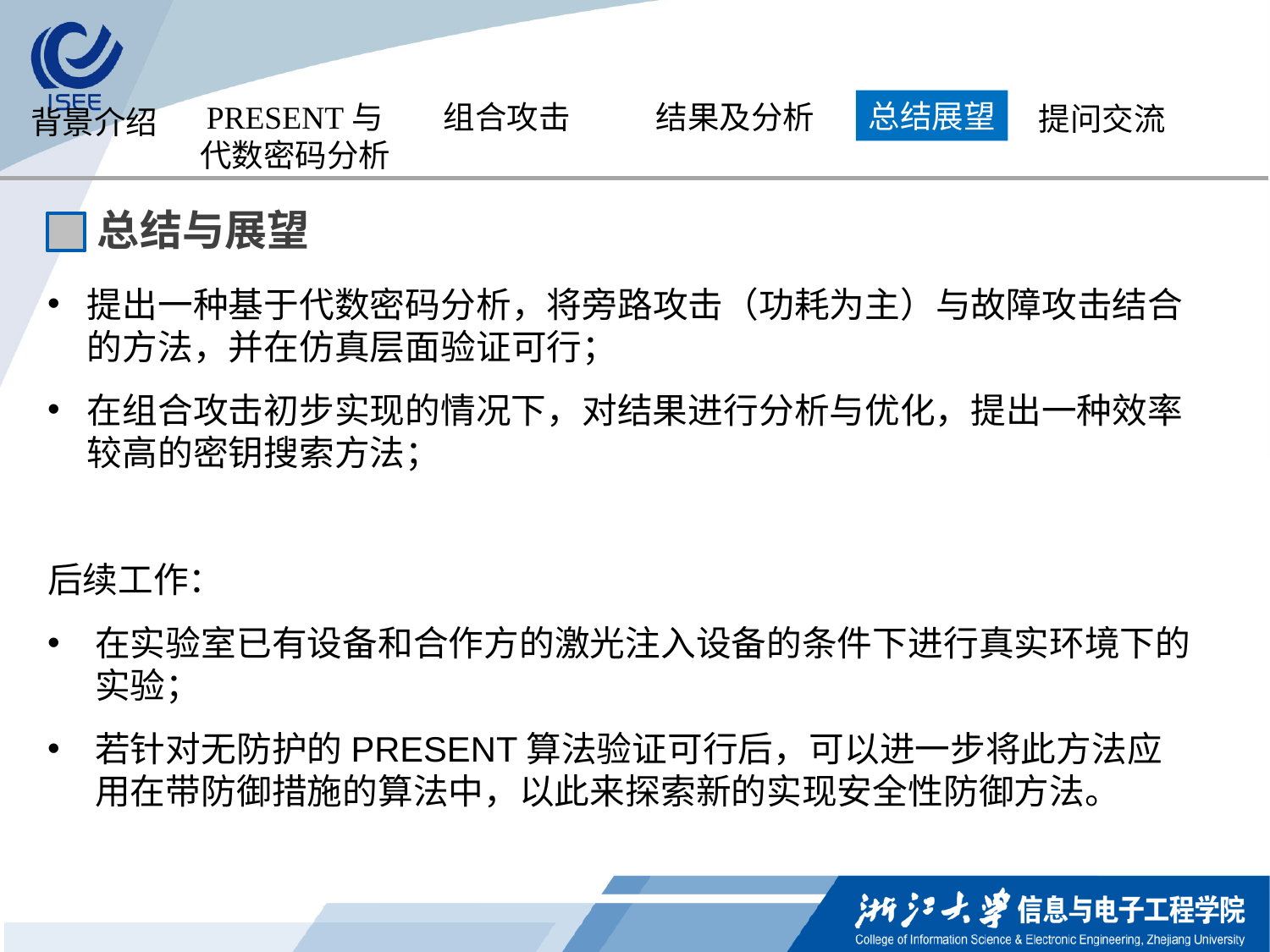

总结展望
PRESENT与
代数密码分析
组合攻击
结果及分析
提问交流
背景介绍
总结与展望

提出一种基于代数密码分析，将旁路攻击（功耗为主）与故障攻击结合的方法，并在仿真层面验证可行；
在组合攻击初步实现的情况下，对结果进行分析与优化，提出一种效率较高的密钥搜索方法；

后续工作：
在实验室已有设备和合作方的激光注入设备的条件下进行真实环境下的实验；
若针对无防护的PRESENT算法验证可行后，可以进一步将此方法应用在带防御措施的算法中，以此来探索新的实现安全性防御方法。